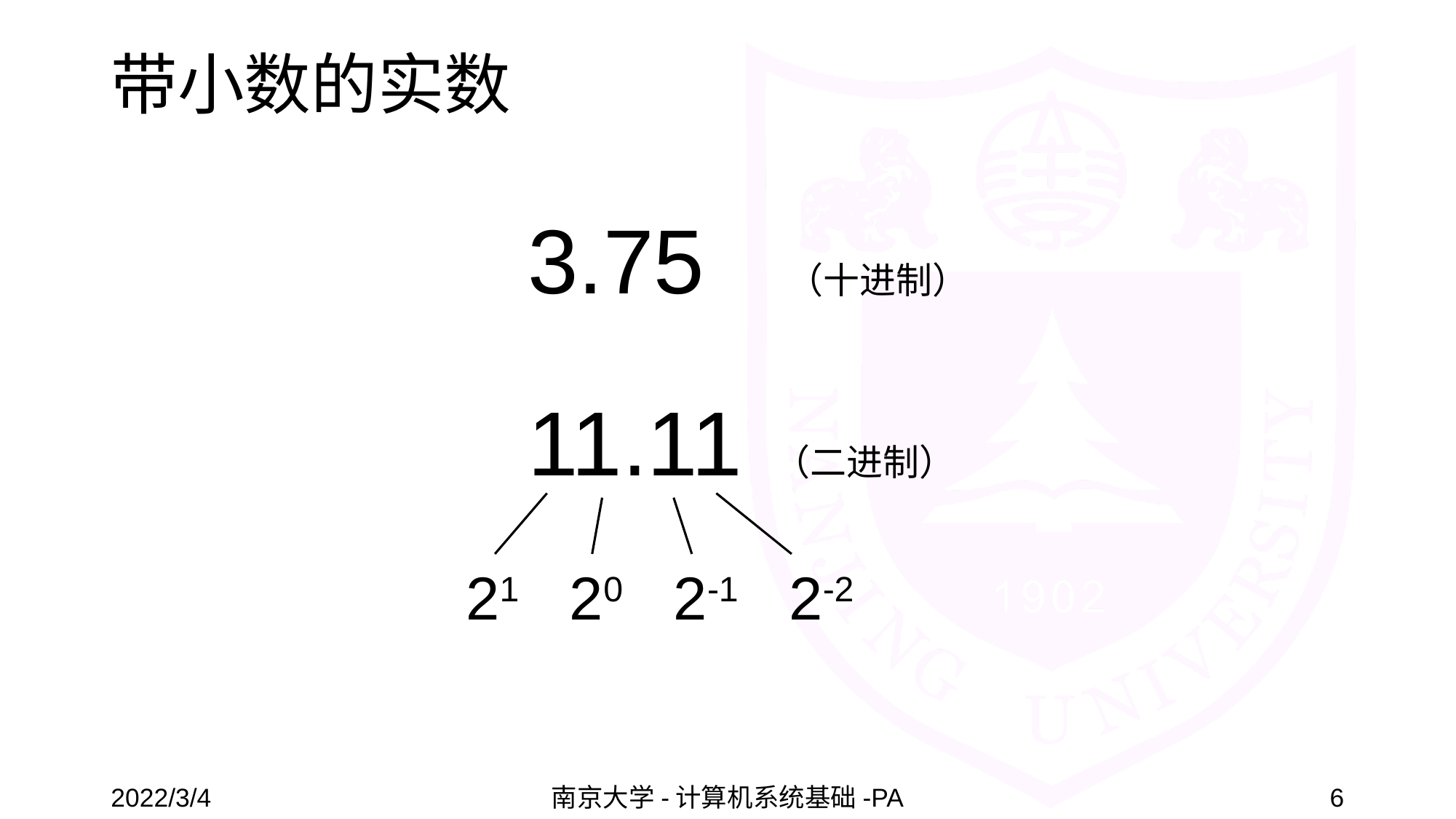

# 带小数的实数
3.75    （十进制）

11.11 （二进制）
21   20   2-1   2-2
2022/3/4
南京大学-计算机系统基础-PA
6